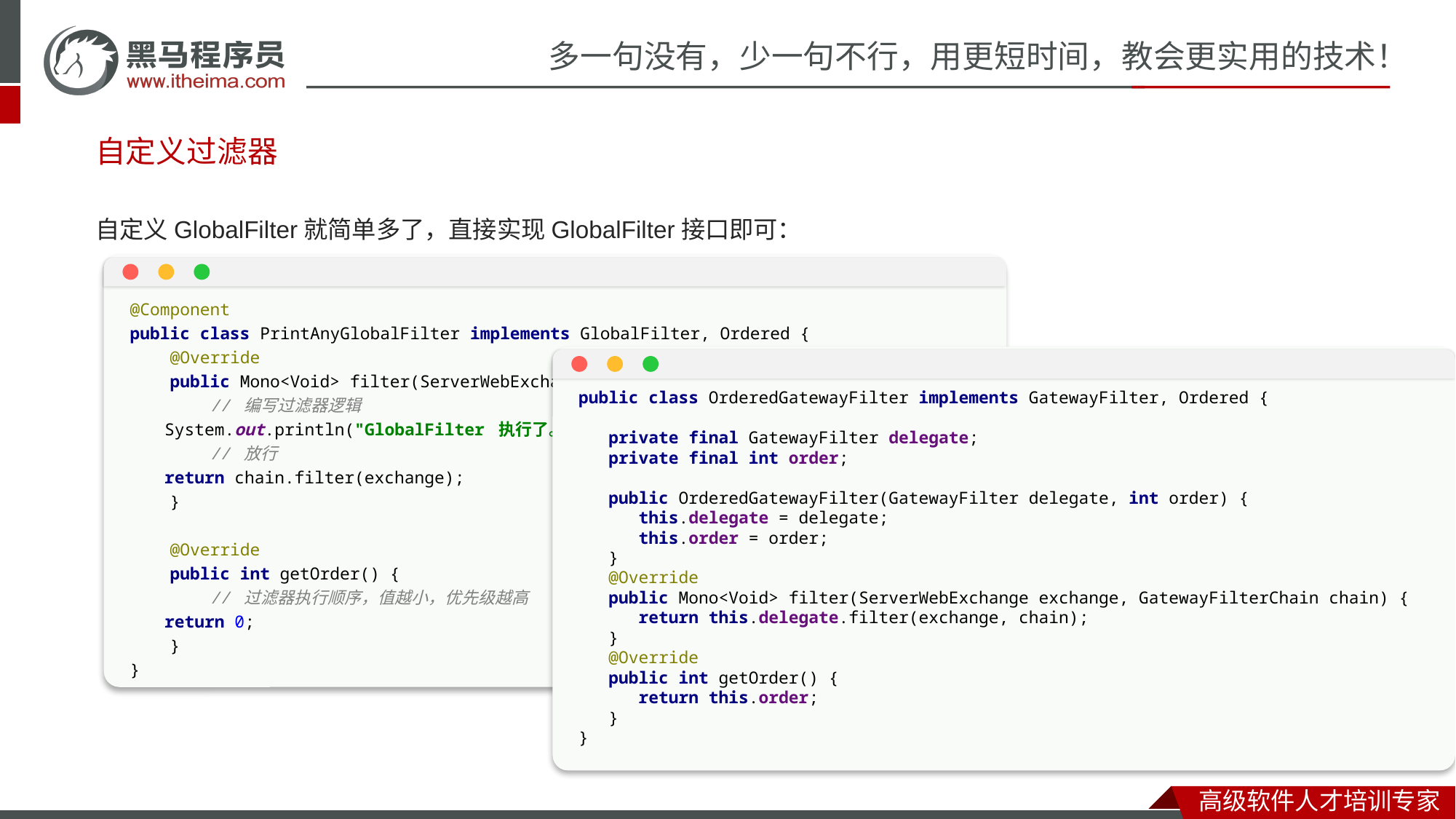

自定义过滤器
自定义GlobalFilter就简单多了，直接实现GlobalFilter接口即可：

@Component
public class PrintAnyGlobalFilter implements GlobalFilter, Ordered {
    @Override
    public Mono<Void> filter(ServerWebExchange exchange, GatewayFilterChain chain) {
        // 编写过滤器逻辑
        System.out.println("GlobalFilter 执行了。");
        // 放行
        return chain.filter(exchange);
    }
    @Override
    public int getOrder() {
        // 过滤器执行顺序，值越小，优先级越高
        return 0;
    }
}

public class OrderedGatewayFilter implements GatewayFilter, Ordered {
   private final GatewayFilter delegate;
   private final int order;
   public OrderedGatewayFilter(GatewayFilter delegate, int order) {
      this.delegate = delegate;
      this.order = order;
   }
   @Override
   public Mono<Void> filter(ServerWebExchange exchange, GatewayFilterChain chain) {
      return this.delegate.filter(exchange, chain);
   }
   @Override
   public int getOrder() {
      return this.order;
   }
}